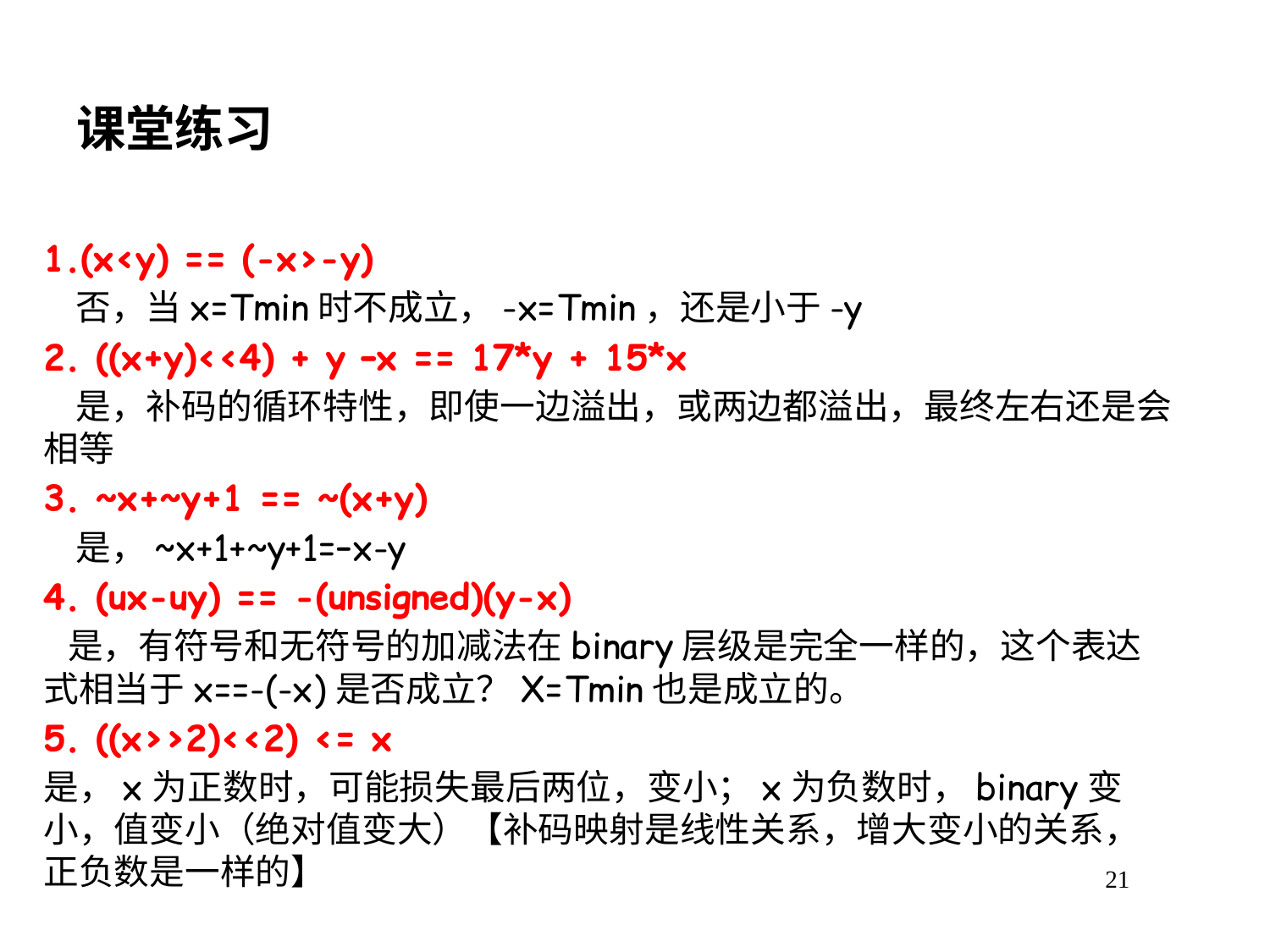

# 课堂练习
(x<y) == (-x>-y)
   否，当x=Tmin时不成立，-x=Tmin，还是小于-y
2. ((x+y)<<4) + y –x == 17*y + 15*x
   是，补码的循环特性，即使一边溢出，或两边都溢出，最终左右还是会相等
3. ~x+~y+1 == ~(x+y)
   是，~x+1+~y+1=–x-y
4. (ux-uy) == -(unsigned)(y-x)
  是，有符号和无符号的加减法在binary层级是完全一样的，这个表达式相当于x==-(-x)是否成立？X=Tmin也是成立的。
5. ((x>>2)<<2) <= x
是，x为正数时，可能损失最后两位，变小；x为负数时，binary变小，值变小（绝对值变大）【补码映射是线性关系，增大变小的关系，正负数是一样的】

21